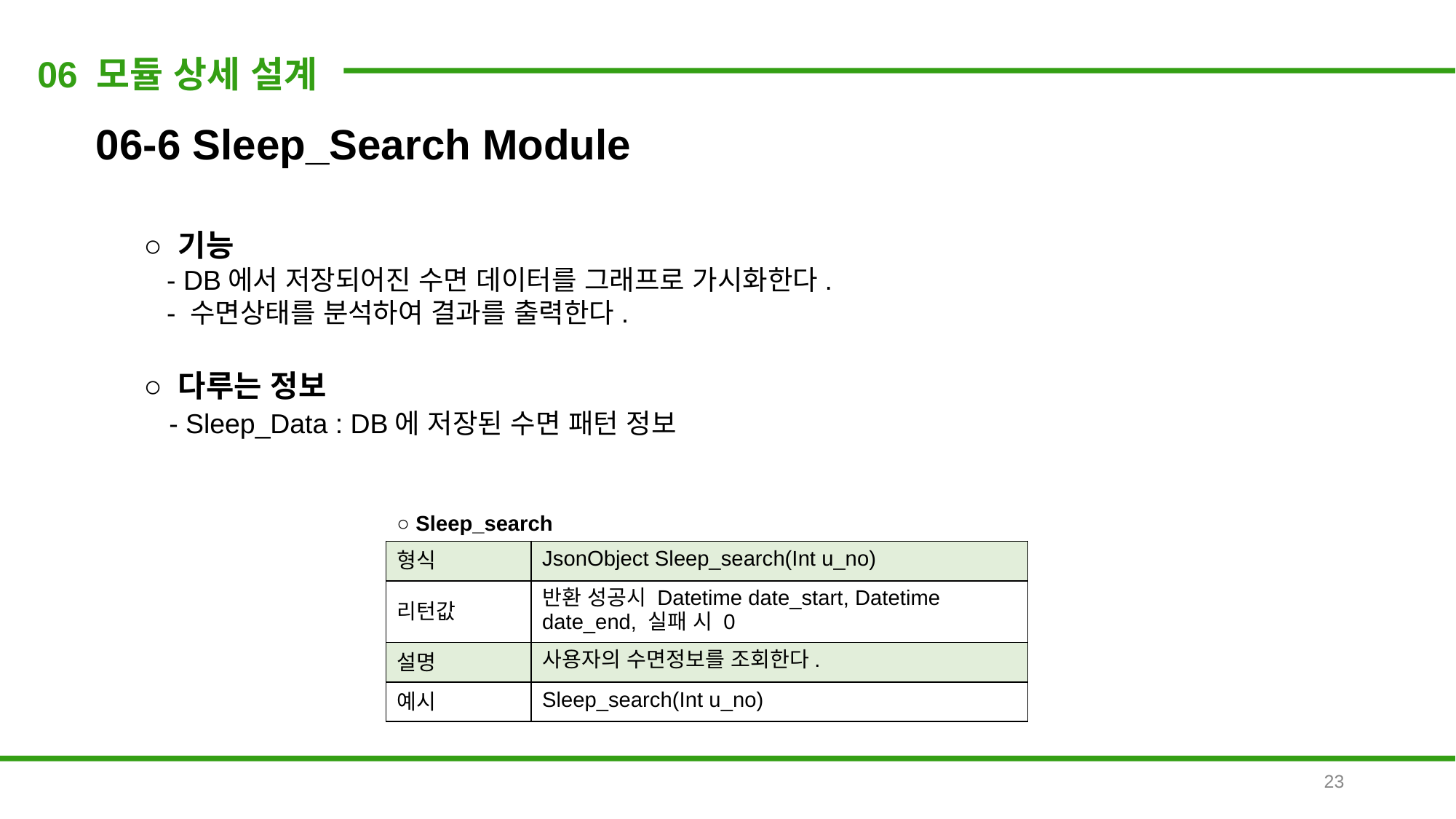

06 모듈 상세 설계

06-6 Sleep_Search Module
○ 기능
   - DB에서 저장되어진 수면 데이터를 그래프로 가시화한다.
   - 수면상태를 분석하여 결과를 출력한다.
○ 다루는 정보
   - Sleep_Data : DB에 저장된 수면 패턴 정보
| ○ Sleep\_search |  |
| --- | --- |
| 형식 | JsonObject Sleep\_search(Int u\_no) |
| 리턴값 | 반환 성공시 Datetime date\_start, Datetime date\_end, 실패 시 0 |
| 설명 | 사용자의 수면정보를 조회한다. |
| 예시 | Sleep\_search(Int u\_no) |

23